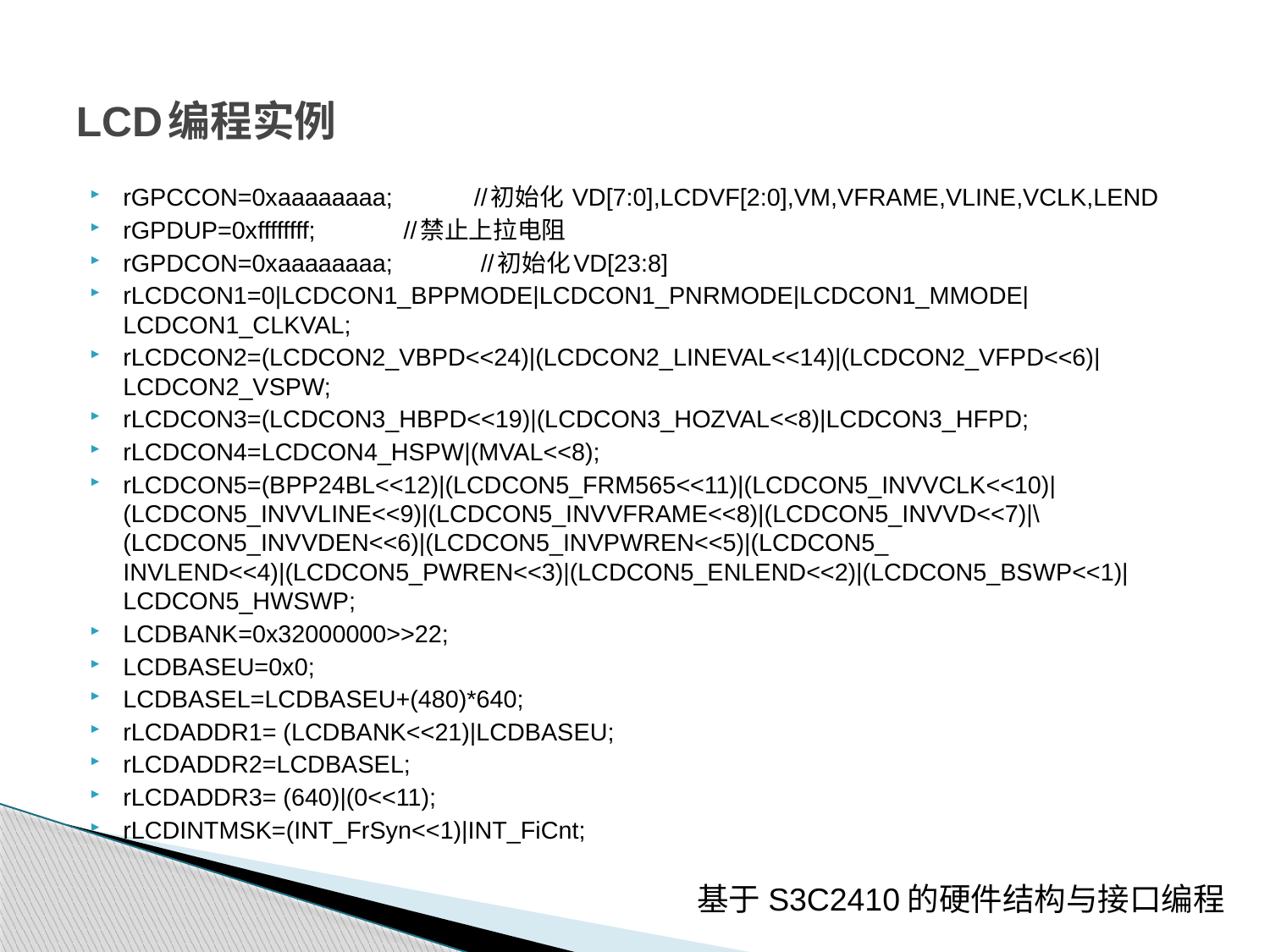

# LCD编程实例
rGPCCON=0xaaaaaaaa;            //初始化 VD[7:0],LCDVF[2:0],VM,VFRAME,VLINE,VCLK,LEND
rGPDUP=0xffffffff;             //禁止上拉电阻
rGPDCON=0xaaaaaaaa;             //初始化VD[23:8]
rLCDCON1=0|LCDCON1_BPPMODE|LCDCON1_PNRMODE|LCDCON1_MMODE|LCDCON1_CLKVAL;
rLCDCON2=(LCDCON2_VBPD<<24)|(LCDCON2_LINEVAL<<14)|(LCDCON2_VFPD<<6)|LCDCON2_VSPW;
rLCDCON3=(LCDCON3_HBPD<<19)|(LCDCON3_HOZVAL<<8)|LCDCON3_HFPD;
rLCDCON4=LCDCON4_HSPW|(MVAL<<8);
rLCDCON5=(BPP24BL<<12)|(LCDCON5_FRM565<<11)|(LCDCON5_INVVCLK<<10)|(LCDCON5_INVVLINE<<9)|(LCDCON5_INVVFRAME<<8)|(LCDCON5_INVVD<<7)|\ (LCDCON5_INVVDEN<<6)|(LCDCON5_INVPWREN<<5)|(LCDCON5_
INVLEND<<4)|(LCDCON5_PWREN<<3)|(LCDCON5_ENLEND<<2)|(LCDCON5_BSWP<<1)|LCDCON5_HWSWP;
LCDBANK=0x32000000>>22;
LCDBASEU=0x0;
LCDBASEL=LCDBASEU+(480)*640;
rLCDADDR1= (LCDBANK<<21)|LCDBASEU;
rLCDADDR2=LCDBASEL;
rLCDADDR3= (640)|(0<<11);
rLCDINTMSK=(INT_FrSyn<<1)|INT_FiCnt;
基于S3C2410的硬件结构与接口编程